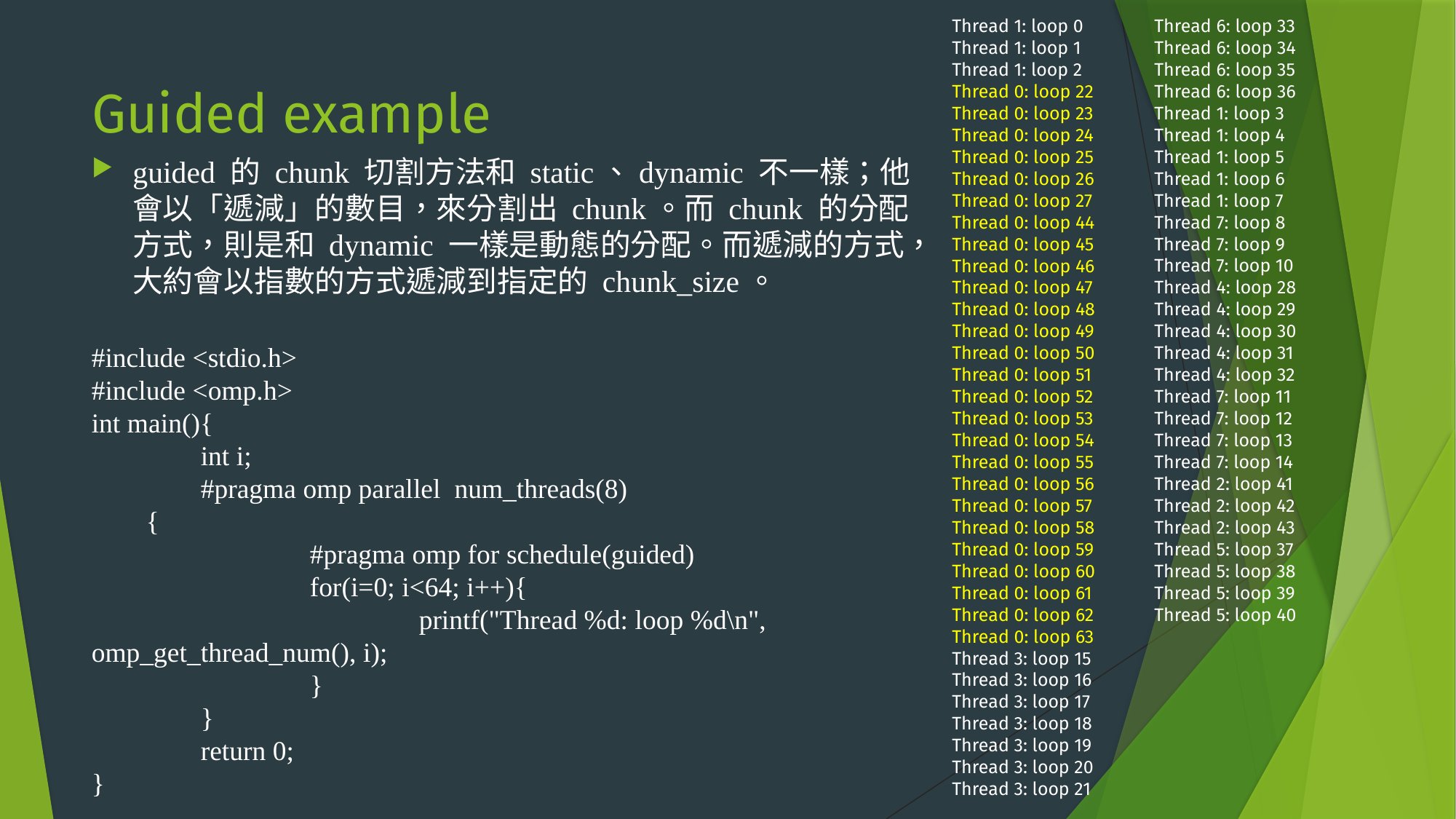

Thread 1: loop 0
Thread 1: loop 1
Thread 1: loop 2
Thread 0: loop 22
Thread 0: loop 23
Thread 0: loop 24
Thread 0: loop 25
Thread 0: loop 26
Thread 0: loop 27
Thread 0: loop 44
Thread 0: loop 45
Thread 0: loop 46
Thread 0: loop 47
Thread 0: loop 48
Thread 0: loop 49
Thread 0: loop 50
Thread 0: loop 51
Thread 0: loop 52
Thread 0: loop 53
Thread 0: loop 54
Thread 0: loop 55
Thread 0: loop 56
Thread 0: loop 57
Thread 0: loop 58
Thread 0: loop 59
Thread 0: loop 60
Thread 0: loop 61
Thread 0: loop 62
Thread 0: loop 63
Thread 3: loop 15
Thread 3: loop 16
Thread 3: loop 17
Thread 3: loop 18
Thread 3: loop 19
Thread 3: loop 20
Thread 3: loop 21

Thread 6: loop 33
Thread 6: loop 34
Thread 6: loop 35
Thread 6: loop 36
Thread 1: loop 3
Thread 1: loop 4
Thread 1: loop 5
Thread 1: loop 6
Thread 1: loop 7
Thread 7: loop 8
Thread 7: loop 9
Thread 7: loop 10
Thread 4: loop 28
Thread 4: loop 29
Thread 4: loop 30
Thread 4: loop 31
Thread 4: loop 32
Thread 7: loop 11
Thread 7: loop 12
Thread 7: loop 13
Thread 7: loop 14
Thread 2: loop 41
Thread 2: loop 42
Thread 2: loop 43
Thread 5: loop 37
Thread 5: loop 38
Thread 5: loop 39
Thread 5: loop 40
# Guided example
guided 的 chunk 切割方法和 static、dynamic 不一樣；他會以「遞減」的數目，來分割出 chunk。而 chunk 的分配方式，則是和 dynamic 一樣是動態的分配。而遞減的方式，大約會以指數的方式遞減到指定的 chunk_size。
#include <stdio.h>
#include <omp.h>
int main(){
	int i;
	#pragma omp parallel  num_threads(8)
{
		#pragma omp for schedule(guided)
		for(i=0; i<64; i++){
			printf("Thread %d: loop %d\n", omp_get_thread_num(), i);
		}
	}
	return 0;
}